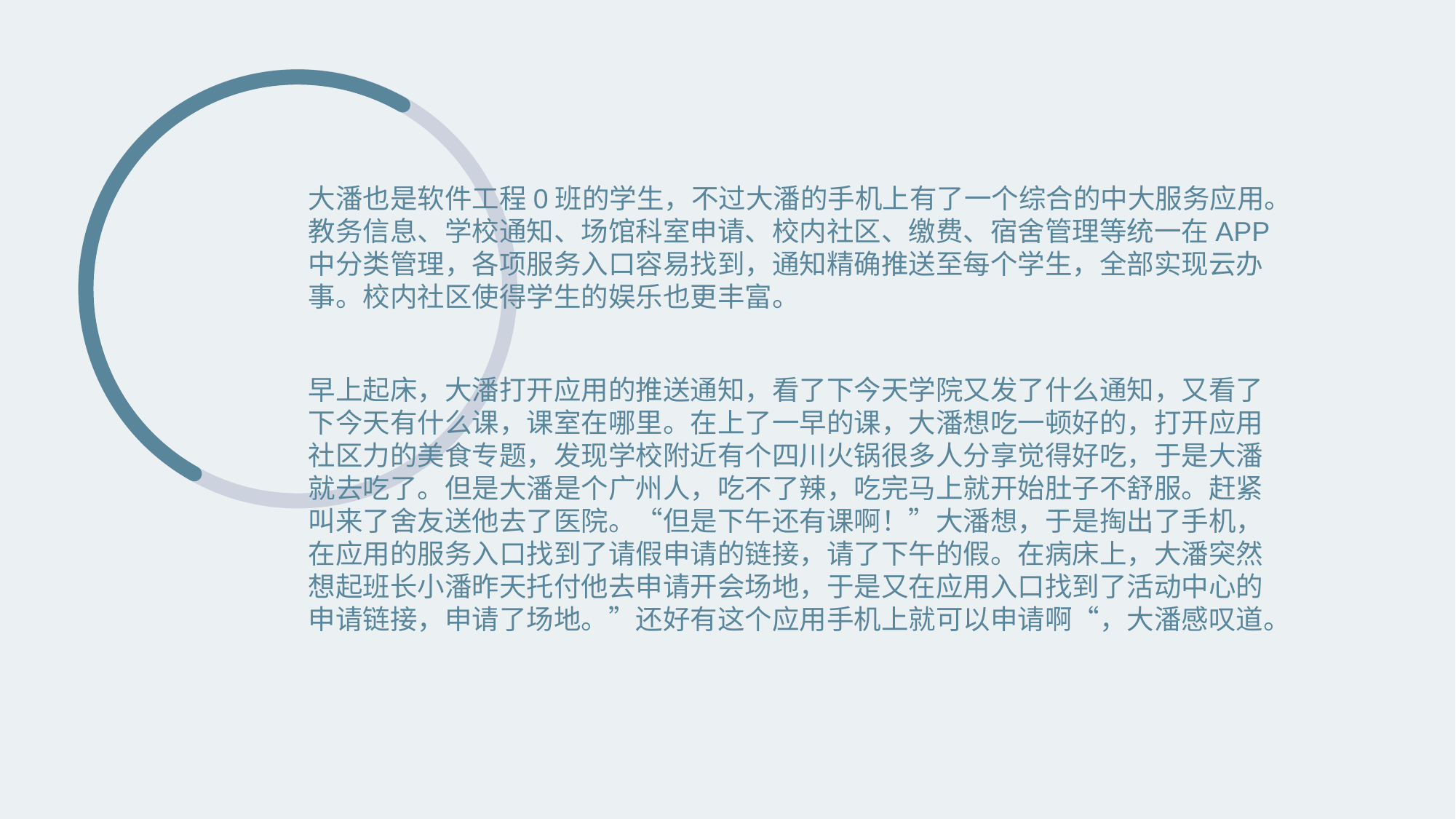

大潘也是软件工程0班的学生，不过大潘的手机上有了一个综合的中大服务应用。教务信息、学校通知、场馆科室申请、校内社区、缴费、宿舍管理等统一在APP中分类管理，各项服务入口容易找到，通知精确推送至每个学生，全部实现云办事。校内社区使得学生的娱乐也更丰富。
早上起床，大潘打开应用的推送通知，看了下今天学院又发了什么通知，又看了下今天有什么课，课室在哪里。在上了一早的课，大潘想吃一顿好的，打开应用社区力的美食专题，发现学校附近有个四川火锅很多人分享觉得好吃，于是大潘就去吃了。但是大潘是个广州人，吃不了辣，吃完马上就开始肚子不舒服。赶紧叫来了舍友送他去了医院。“但是下午还有课啊！”大潘想，于是掏出了手机，在应用的服务入口找到了请假申请的链接，请了下午的假。在病床上，大潘突然想起班长小潘昨天托付他去申请开会场地，于是又在应用入口找到了活动中心的申请链接，申请了场地。”还好有这个应用手机上就可以申请啊“，大潘感叹道。